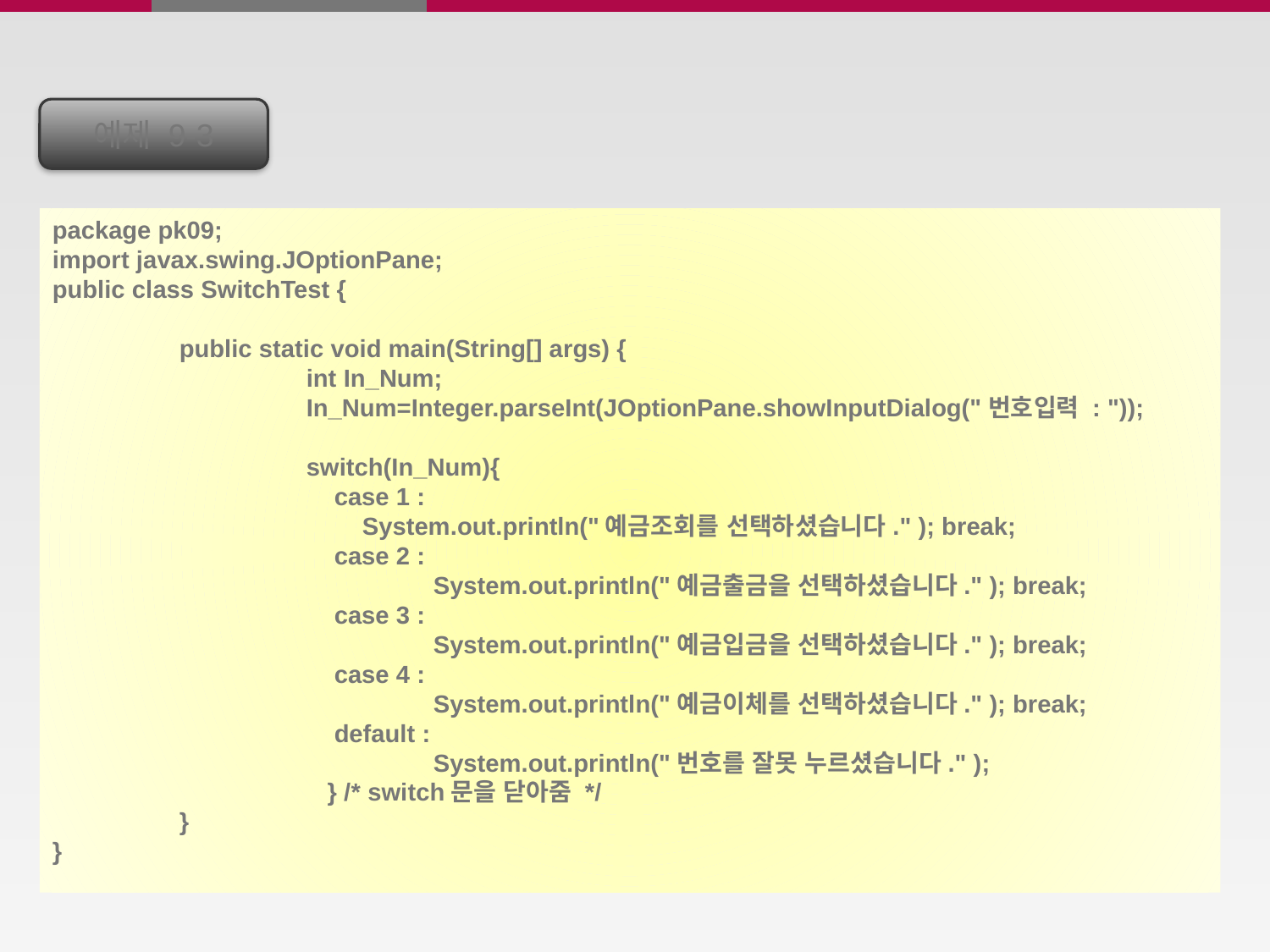

예제 9-3
package pk09;
import javax.swing.JOptionPane;
public class SwitchTest {

	public static void main(String[] args) {
		int In_Num;
		In_Num=Integer.parseInt(JOptionPane.showInputDialog("번호입력 : "));

		switch(In_Num){
		    case 1 :
		        System.out.println("예금조회를 선택하셨습니다." ); break;
		    case 2 :
		    	System.out.println("예금출금을 선택하셨습니다." ); break;
		    case 3 :
		    	System.out.println("예금입금을 선택하셨습니다." ); break;
		    case 4 :
		    	System.out.println("예금이체를 선택하셨습니다." ); break;
		    default :
		    	System.out.println("번호를 잘못 누르셨습니다." );
		   } /* switch문을 닫아줌 */
	}
}